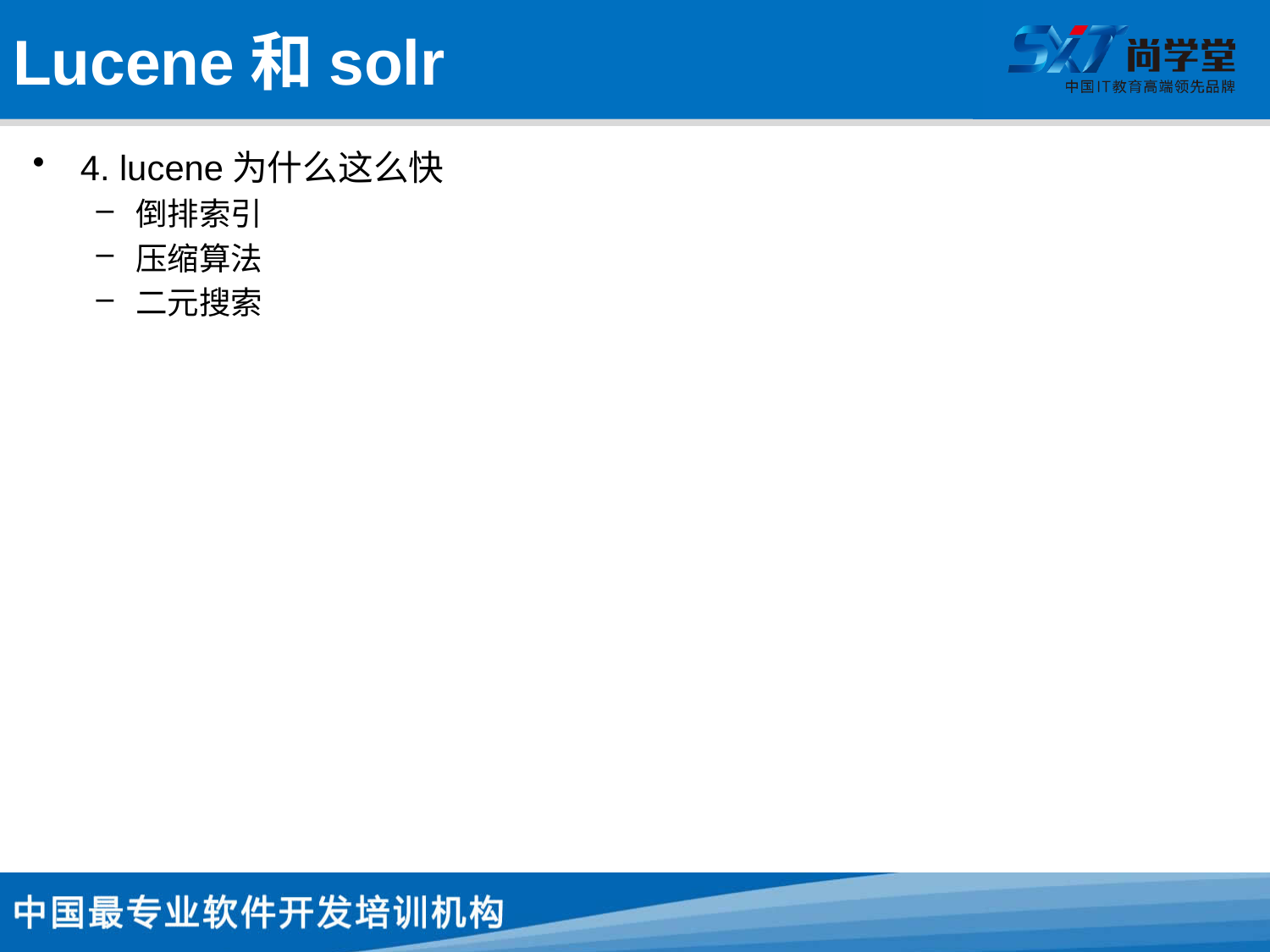

# Lucene和solr
4. lucene为什么这么快
倒排索引
压缩算法
二元搜索